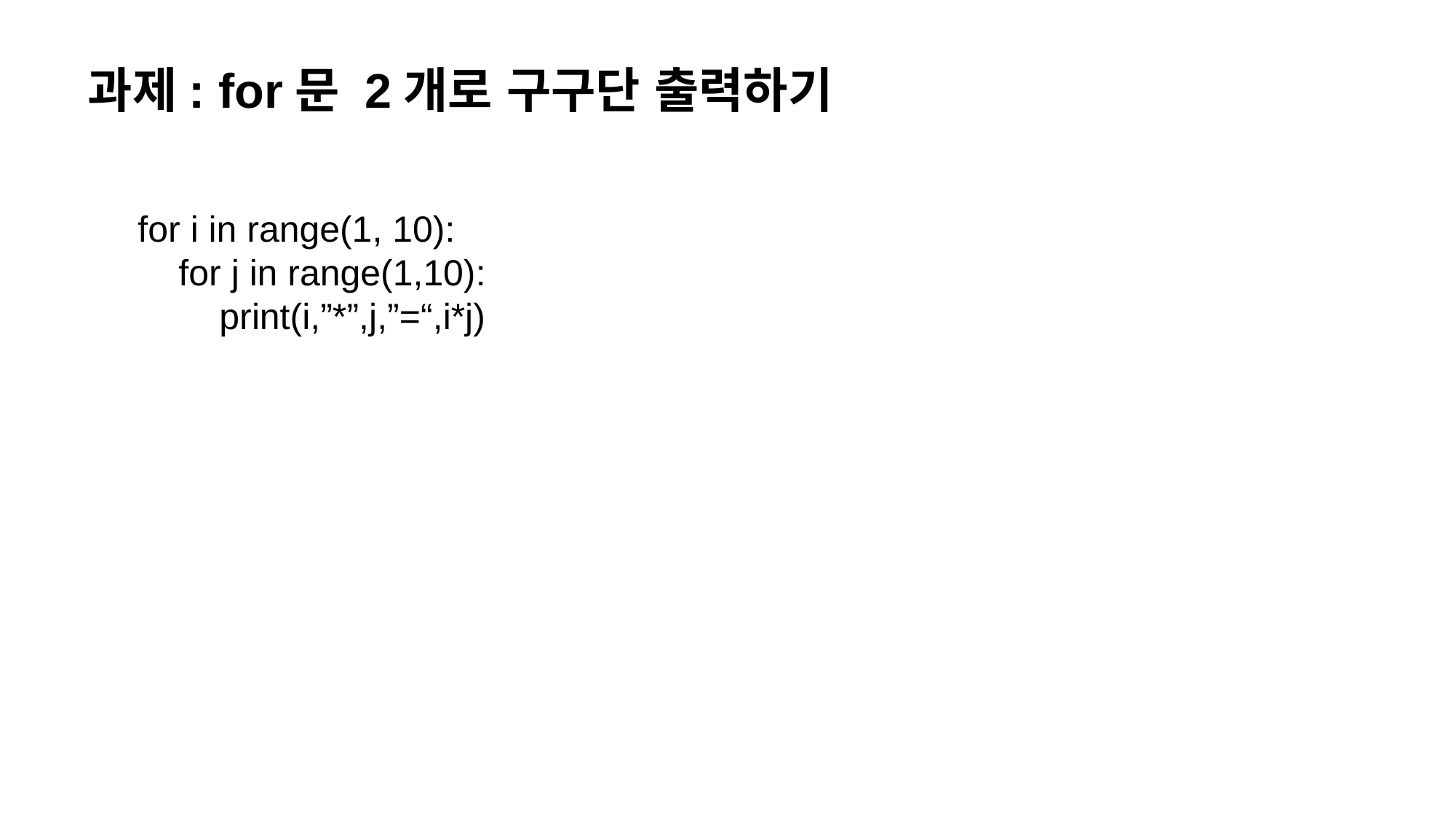

과제: for문 2개로 구구단 출력하기
for i in range(1, 10):
    for j in range(1,10):
        print(i,”*”,j,”=“,i*j)